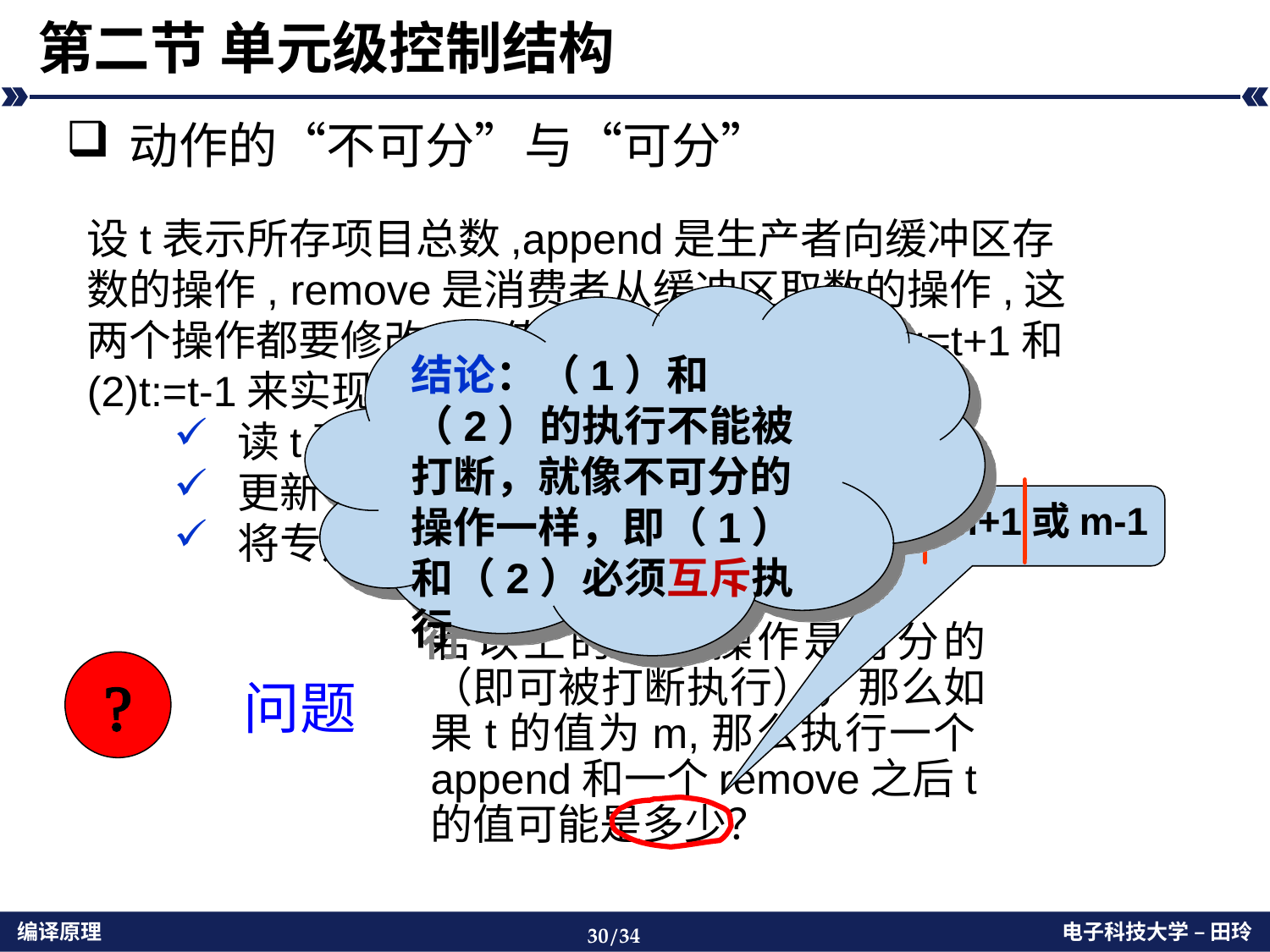

# 第二节 单元级控制结构
动作的“不可分”与“可分”
设t表示所存项目总数,append是生产者向缓冲区存数的操作, remove是消费者从缓冲区取数的操作,这两个操作都要修改t的值, 相应执行操作(1)t:=t+1和(2)t:=t-1来实现。假定(1)和(2)是这样实现的:
读t到一个专用寄存器;
更新专用寄存器的值;
将专用寄存器的值写到t;
结论：（1）和（2）的执行不能被打断，就像不可分的操作一样，即（1）和（2）必须互斥执行

m或m+1或m-1
若以上的三个操作是可分的（即可被打断执行），那么如果t的值为m,那么执行一个append和一个remove之后t的值可能是多少？
问题
?